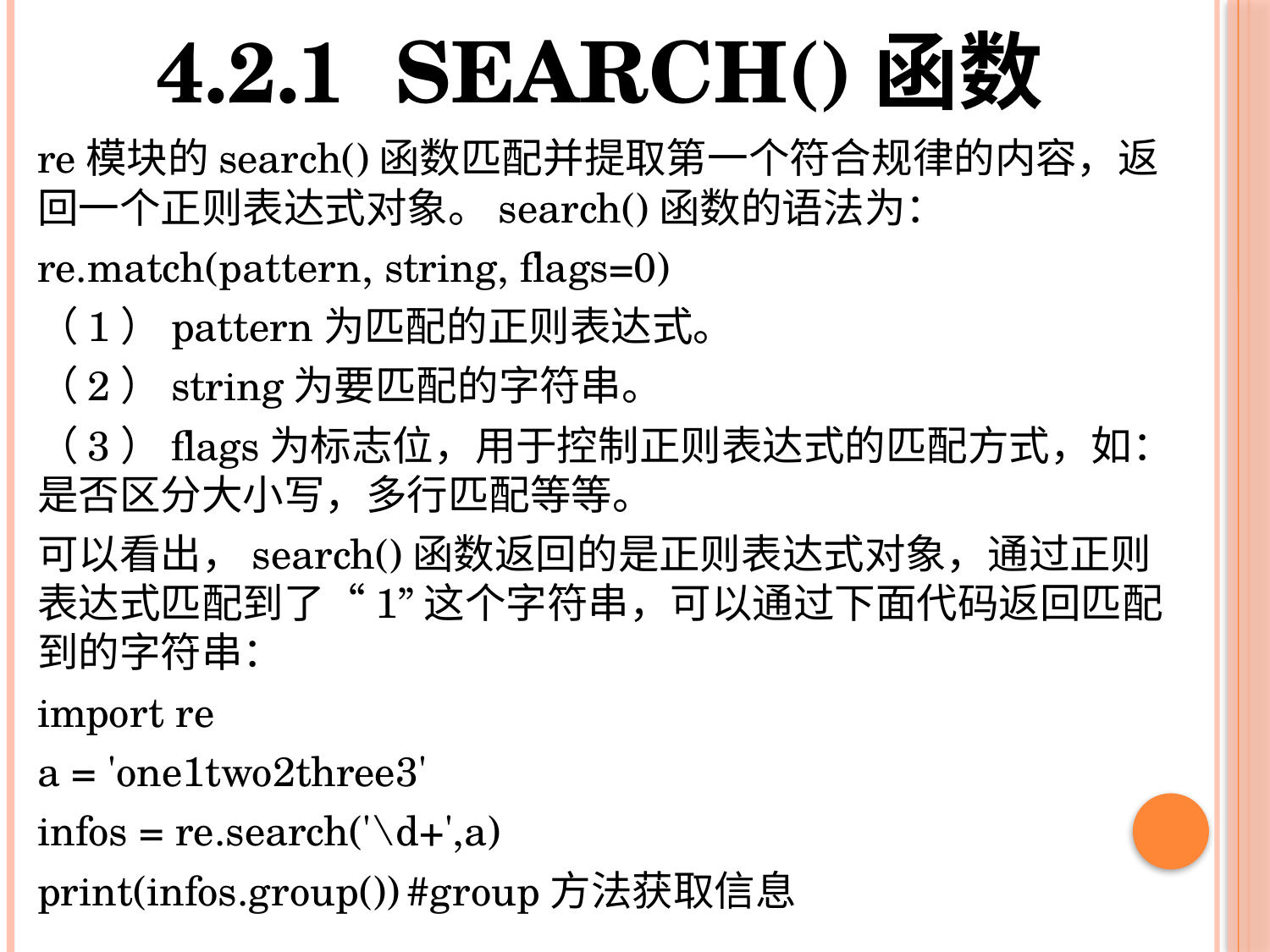

# 4.2.1  search()函数
re模块的search()函数匹配并提取第一个符合规律的内容，返回一个正则表达式对象。search()函数的语法为：
re.match(pattern, string, flags=0)
（1）pattern为匹配的正则表达式。
（2）string为要匹配的字符串。
（3）flags为标志位，用于控制正则表达式的匹配方式，如：是否区分大小写，多行匹配等等。
可以看出，search()函数返回的是正则表达式对象，通过正则表达式匹配到了“1”这个字符串，可以通过下面代码返回匹配到的字符串：
import re
a = 'one1two2three3'
infos = re.search('\d+',a)
print(infos.group())			#group方法获取信息